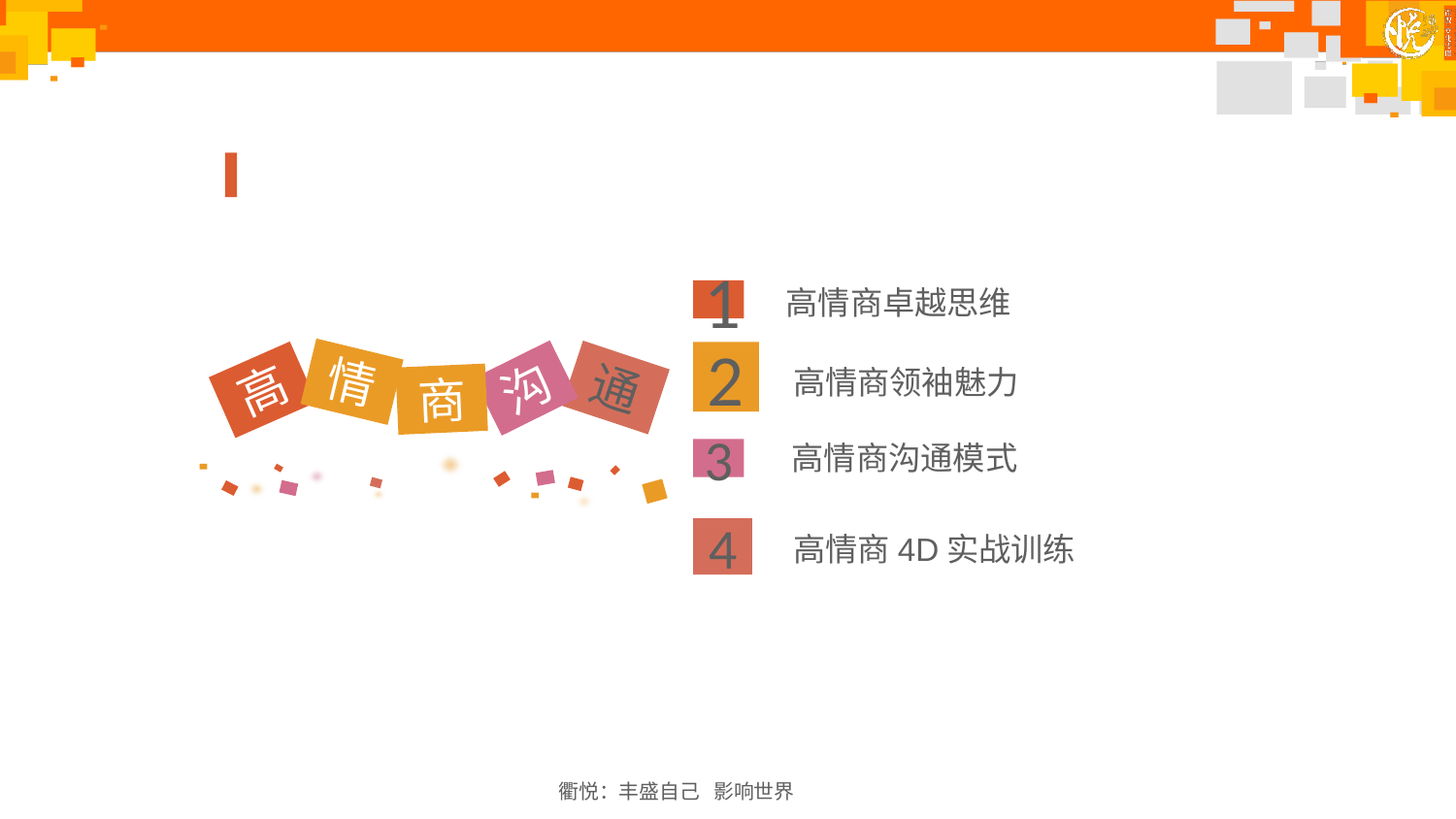

目录

1
高情商卓越思维
2
情
高情商领袖魅力
通
沟
高
商
高情商沟通模式
3

4
高情商4D实战训练